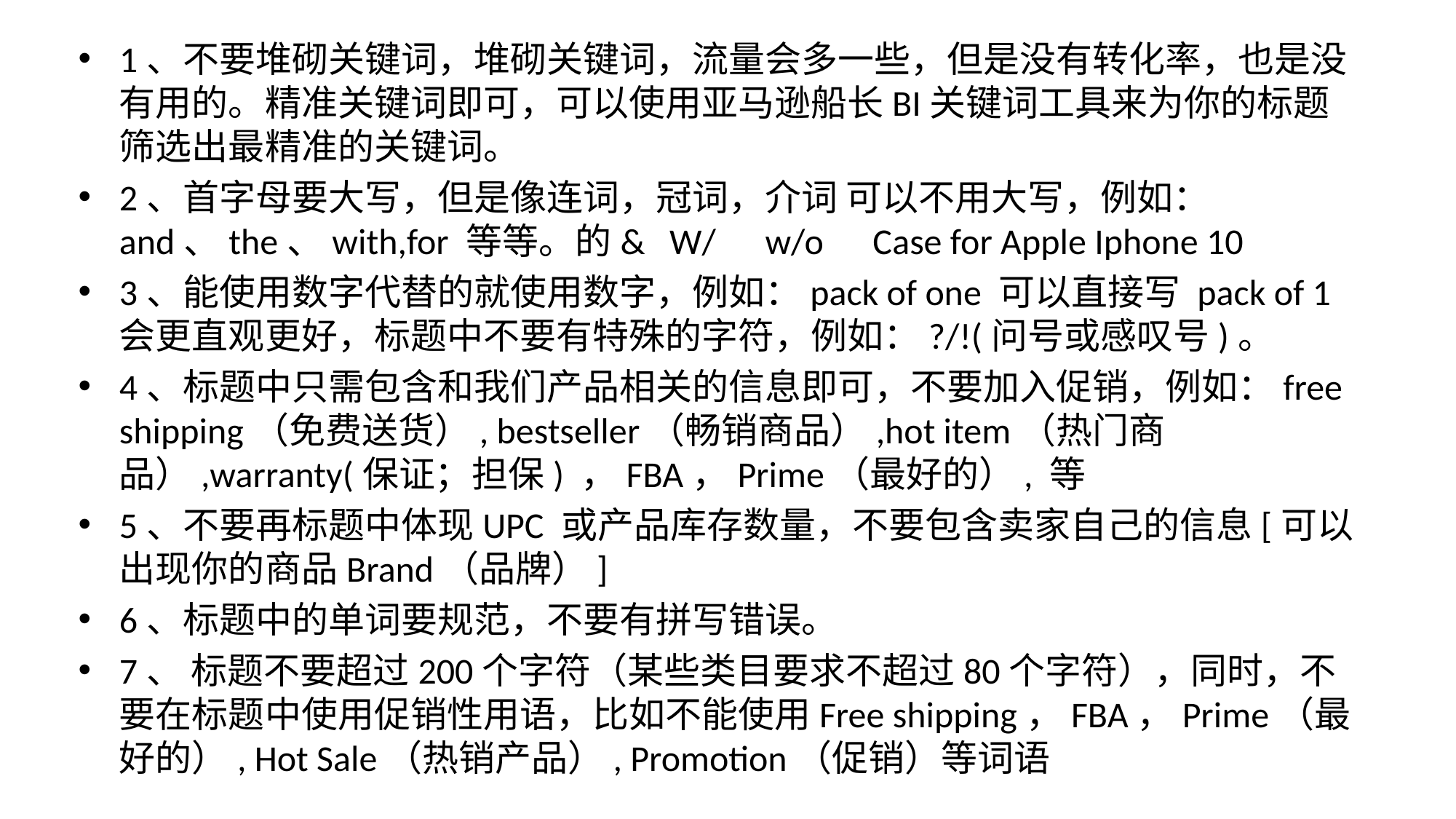

1、不要堆砌关键词，堆砌关键词，流量会多一些，但是没有转化率，也是没有用的。精准关键词即可，可以使用亚马逊船长BI关键词工具来为你的标题筛选出最精准的关键词。
2、首字母要大写，但是像连词，冠词，介词 可以不用大写，例如：and、the、with,for 等等。的&   W/      w/o      Case for Apple Iphone 10
3、能使用数字代替的就使用数字，例如：pack of one 可以直接写 pack of 1会更直观更好，标题中不要有特殊的字符，例如：?/!(问号或感叹号)。
4、标题中只需包含和我们产品相关的信息即可，不要加入促销，例如：free shipping（免费送货）, bestseller（畅销商品）,hot item（热门商品）,warranty(保证；担保) ，FBA，Prime（最好的）, 等
5、不要再标题中体现UPC 或产品库存数量，不要包含卖家自己的信息[可以出现你的商品Brand（品牌）]
6、标题中的单词要规范，不要有拼写错误。
7、 标题不要超过200个字符（某些类目要求不超过80个字符），同时，不要在标题中使用促销性用语，比如不能使用Free shipping，FBA，Prime（最好的）, Hot Sale（热销产品）, Promotion（促销）等词语